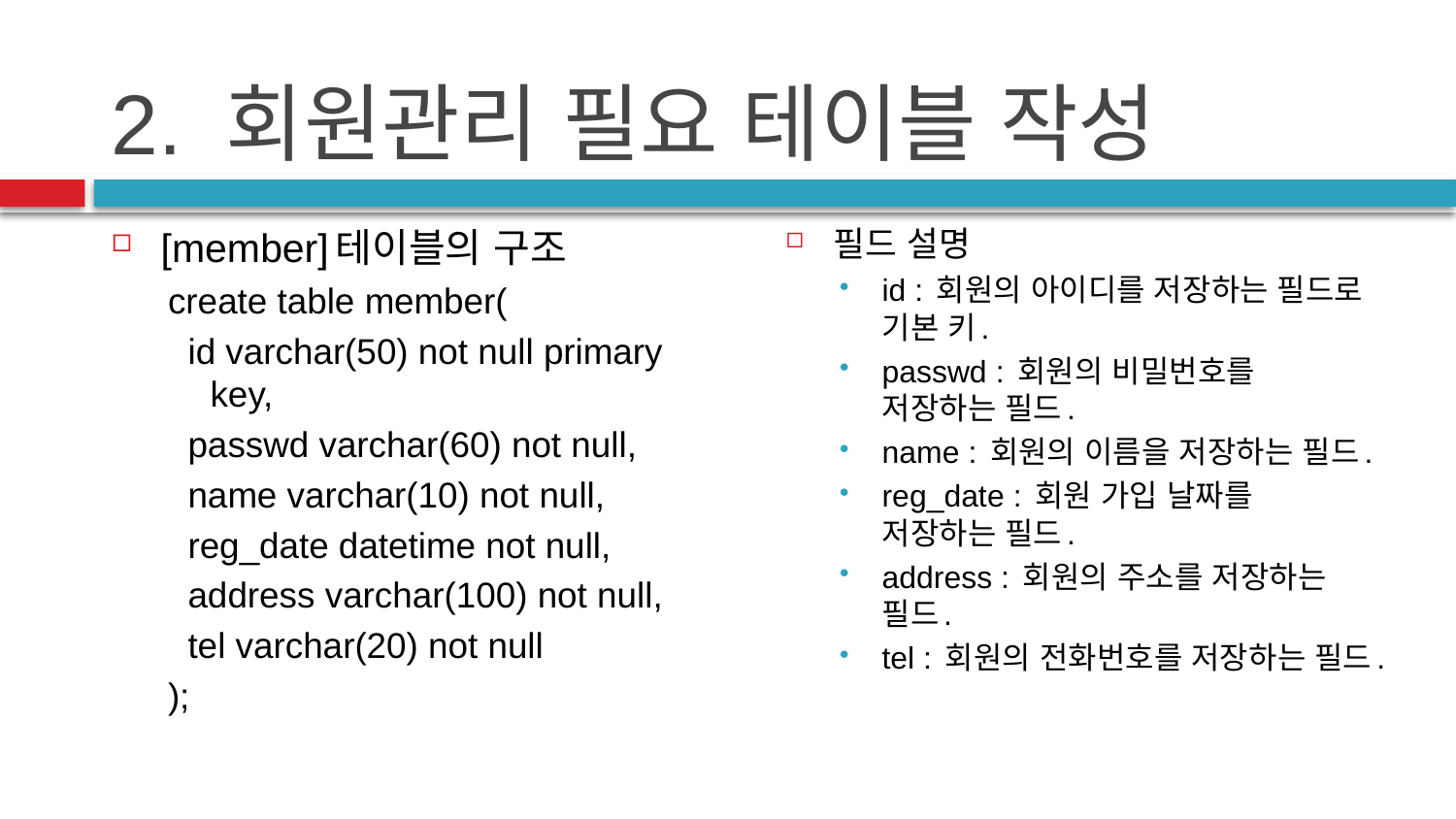

# 2. 회원관리 필요 테이블 작성
필드 설명
id : 회원의 아이디를 저장하는 필드로 기본 키.
passwd : 회원의 비밀번호를 저장하는 필드.
name : 회원의 이름을 저장하는 필드.
reg_date : 회원 가입 날짜를 저장하는 필드.
address : 회원의 주소를 저장하는 필드.
tel : 회원의 전화번호를 저장하는 필드.

[member]테이블의 구조
create table member(
  id varchar(50) not null primary key,
  passwd varchar(60) not null,
  name varchar(10) not null,
  reg_date datetime not null,
  address varchar(100) not null,
  tel varchar(20) not null
);